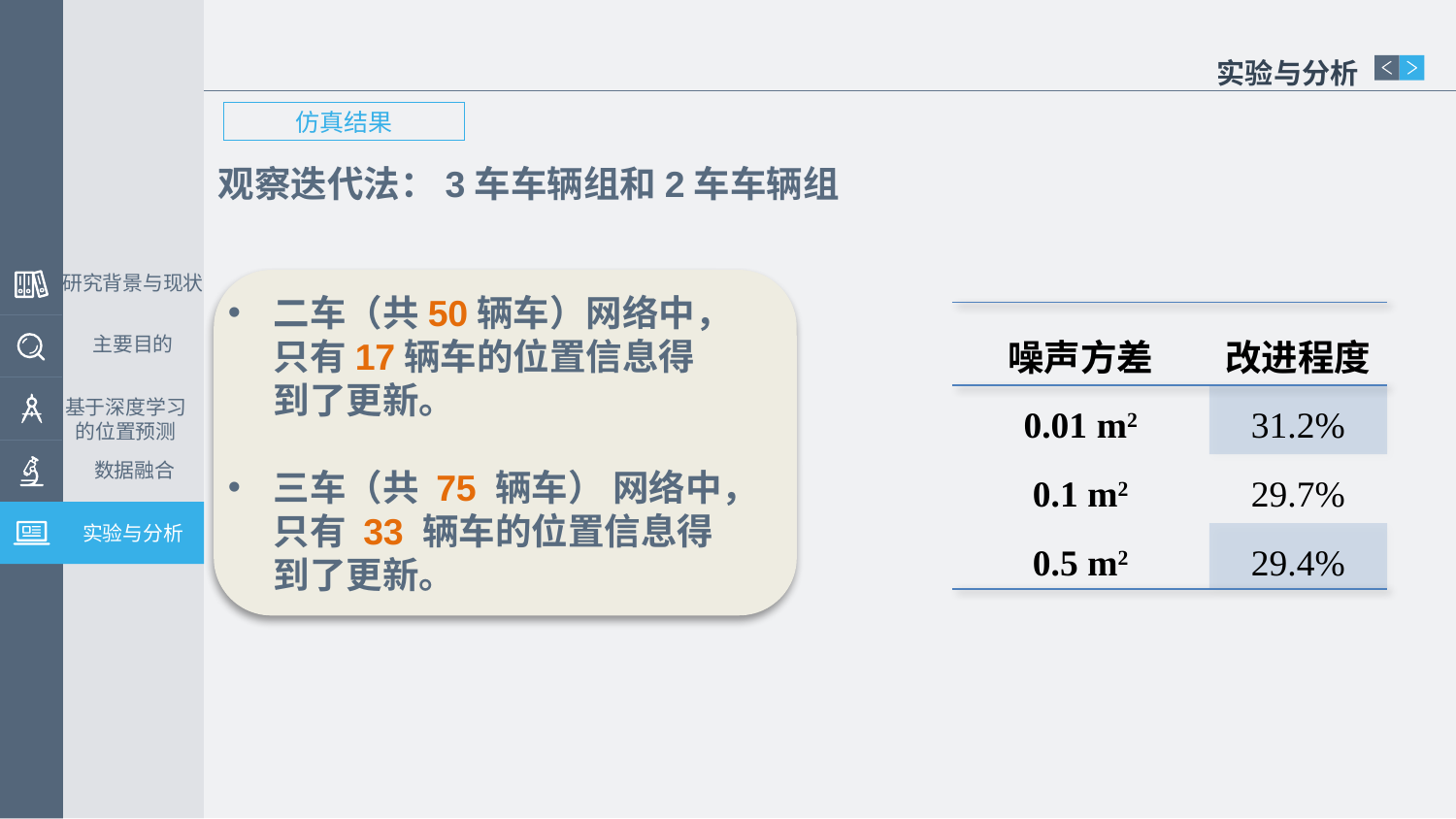

实验与分析

仿真结果
观察迭代法：3车车辆组和2车车辆组
研究背景与现状

二车（共50辆车）网络中，只有17辆车的位置信息得到了更新。

三车（共 75 辆车） 网络中，只有 33 辆车的位置信息得到了更新。

| 噪声方差 | 改进程度 |
| --- | --- |
| 0.01 m2 | 31.2% |
| 0.1 m2 | 29.7% |
| 0.5 m2 | 29.4% |
主要目的

基于深度学习的位置预测

数据融合

实验与分析